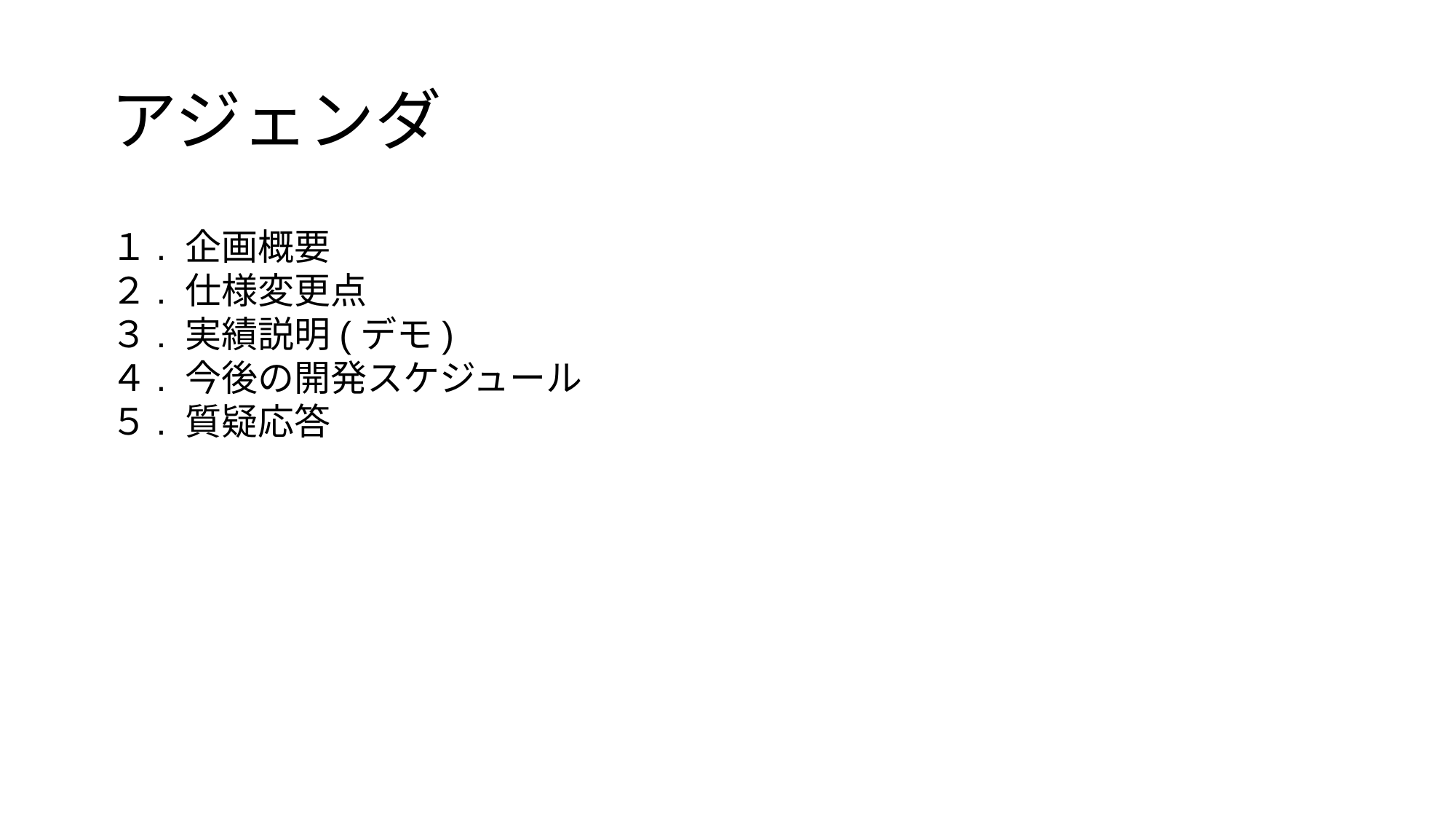

# アジェンダ
１. 企画概要
２. 仕様変更点
３. 実績説明(デモ)
４. 今後の開発スケジュール
５. 質疑応答